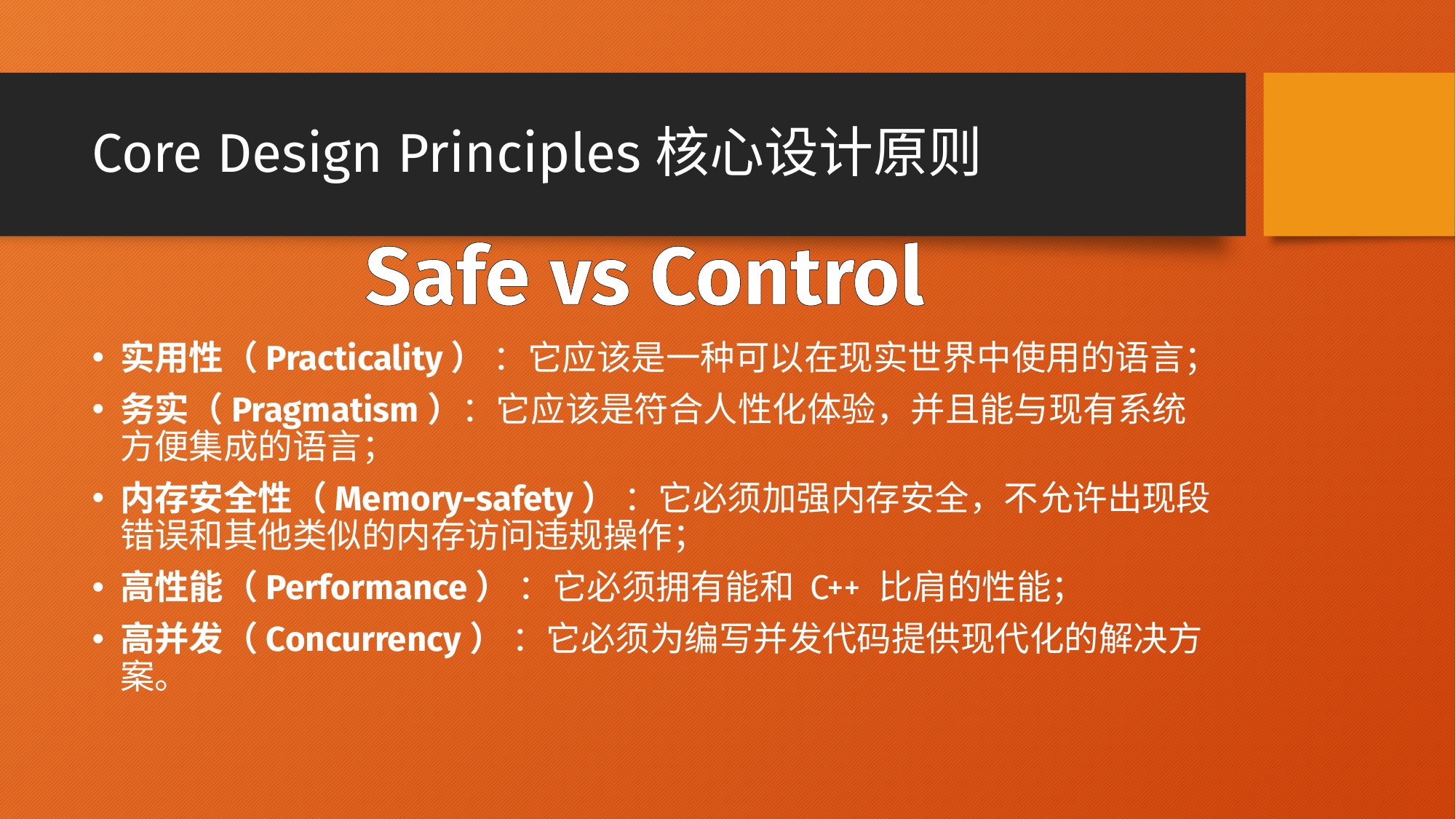

# Core Design Principles核心设计原则
Safe vs Control

实用性（Practicality） ：它应该是一种可以在现实世界中使用的语言；
务实（Pragmatism）：它应该是符合人性化体验，并且能与现有系统方便集成的语言；
内存安全性（Memory-safety） ：它必须加强内存安全，不允许出现段错误和其他类似的内存访问违规操作；
高性能（Performance） ：它必须拥有能和 C++ 比肩的性能；
高并发（Concurrency） ：它必须为编写并发代码提供现代化的解决方案。